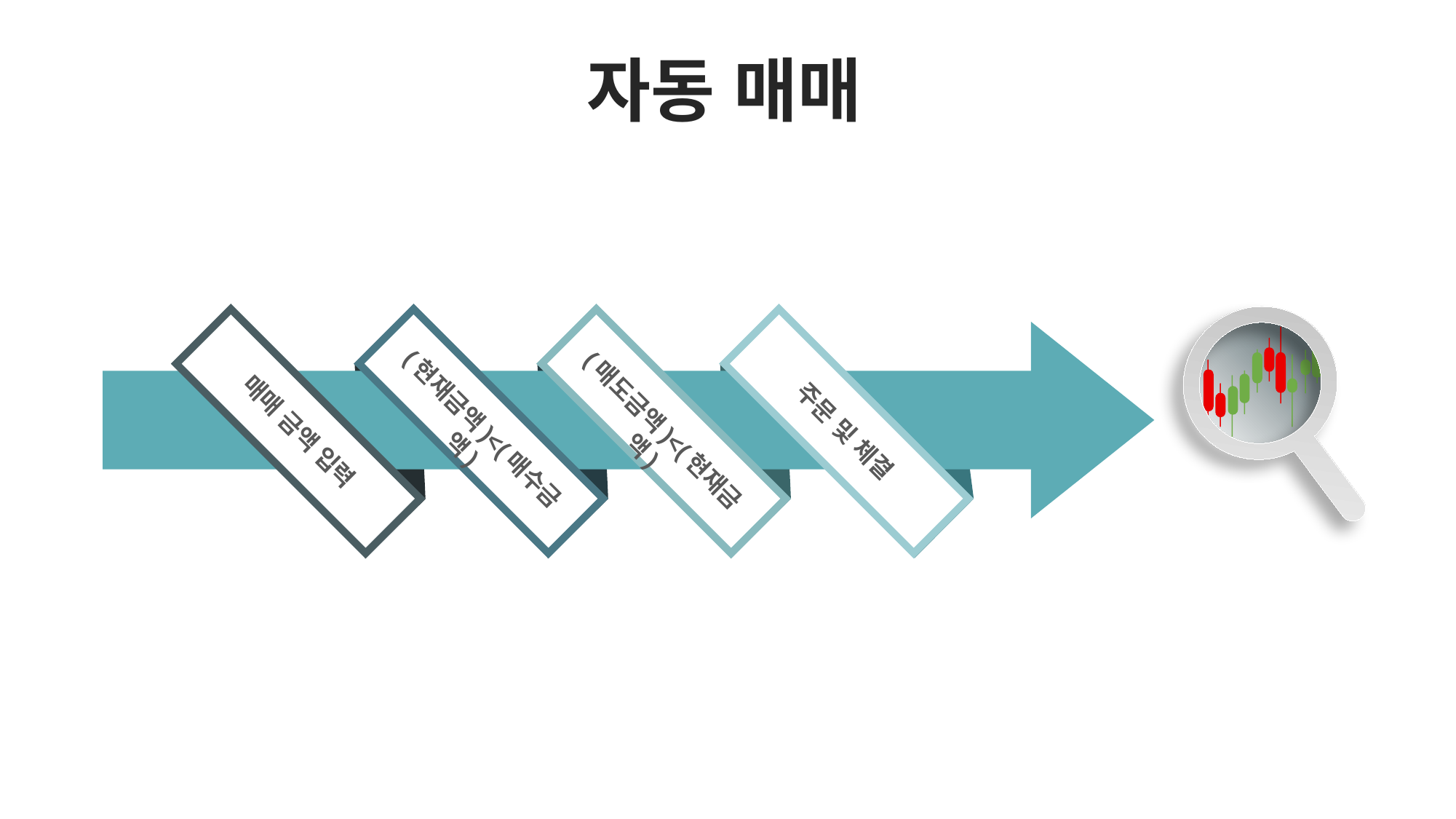

자동 매매

(현재금액)<(매수금액)
(매도금액)<(현재금액)
매매 금액 입력
주문 및 체결